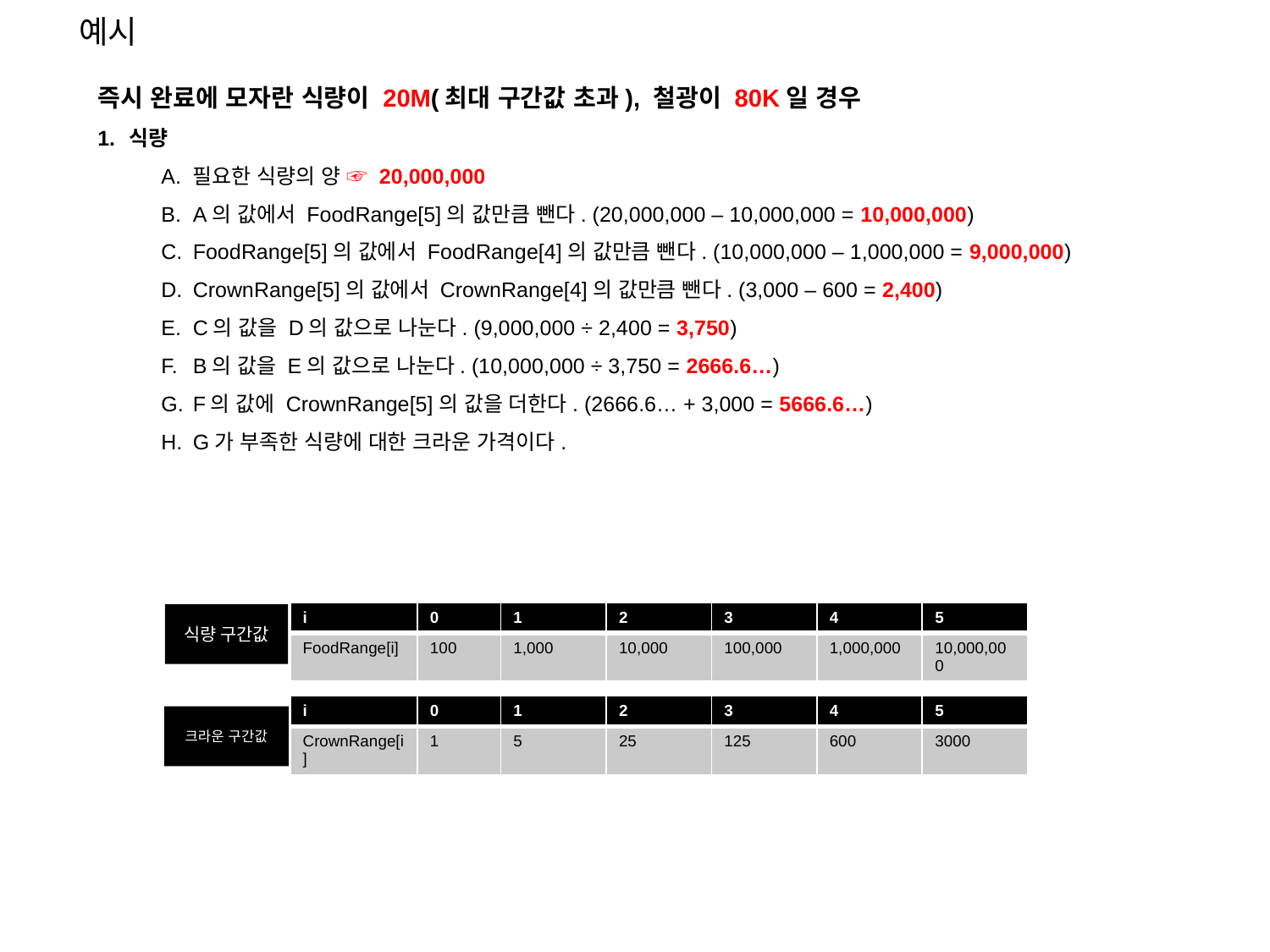

예시
즉시 완료에 모자란 식량이 20M(최대 구간값 초과), 철광이 80K일 경우
식량
필요한 식량의 양 ☞ 20,000,000
A의 값에서 FoodRange[5]의 값만큼 뺀다. (20,000,000 – 10,000,000 = 10,000,000)
FoodRange[5]의 값에서 FoodRange[4]의 값만큼 뺀다. (10,000,000 – 1,000,000 = 9,000,000)
CrownRange[5]의 값에서 CrownRange[4]의 값만큼 뺀다. (3,000 – 600 = 2,400)
C의 값을 D의 값으로 나눈다. (9,000,000 ÷ 2,400 = 3,750)
B의 값을 E의 값으로 나눈다. (10,000,000 ÷ 3,750 = 2666.6…)
F의 값에 CrownRange[5]의 값을 더한다. (2666.6… + 3,000 = 5666.6…)
G가 부족한 식량에 대한 크라운 가격이다.
| i | 0 | 1 | 2 | 3 | 4 | 5 |
| --- | --- | --- | --- | --- | --- | --- |
| FoodRange[i] | 100 | 1,000 | 10,000 | 100,000 | 1,000,000 | 10,000,000 |
식량 구간값
| i | 0 | 1 | 2 | 3 | 4 | 5 |
| --- | --- | --- | --- | --- | --- | --- |
| CrownRange[i] | 1 | 5 | 25 | 125 | 600 | 3000 |
크라운 구간값